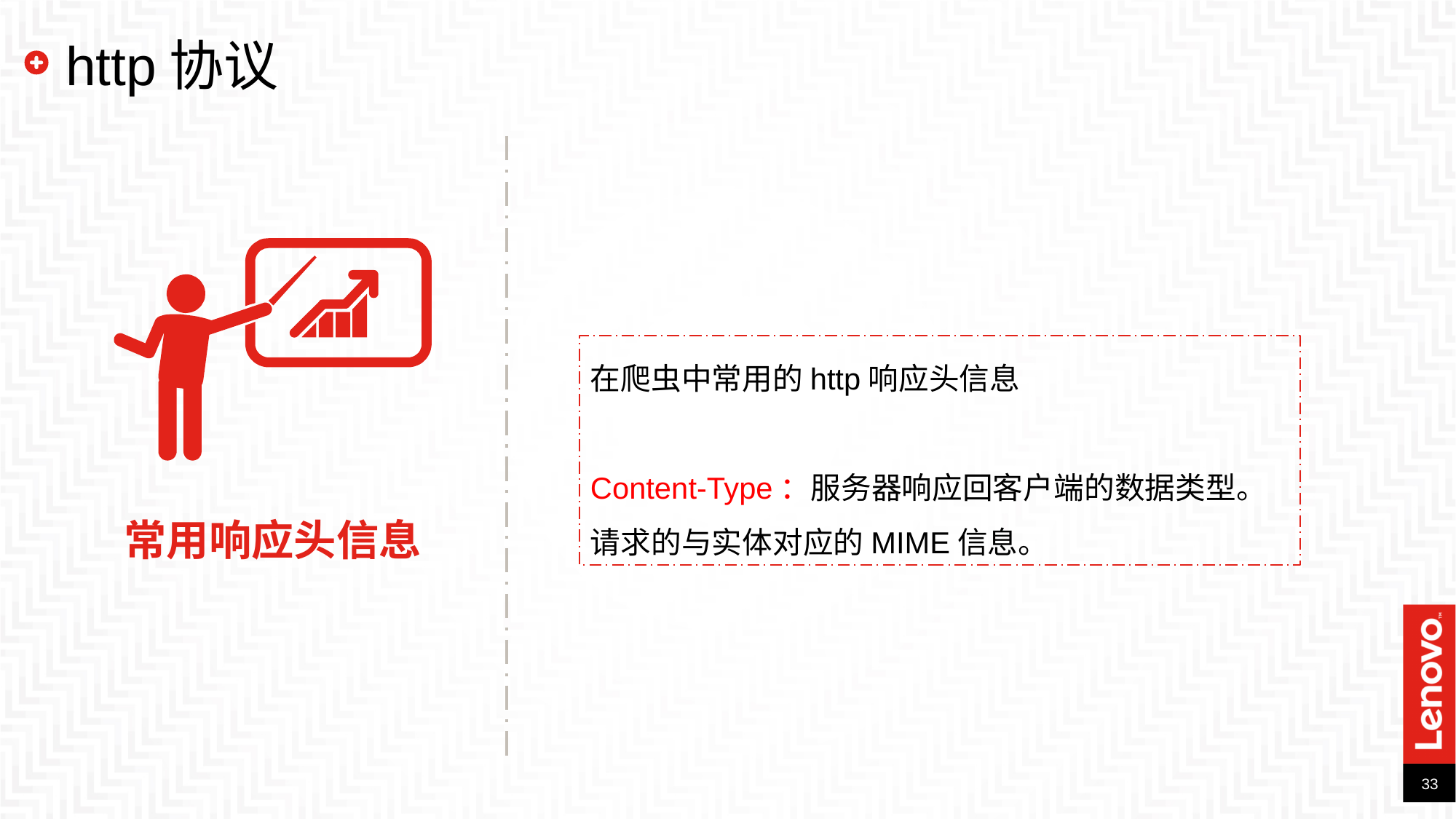

http协议

在爬虫中常用的http响应头信息

Content-Type：服务器响应回客户端的数据类型。请求的与实体对应的MIME信息。
常用响应头信息